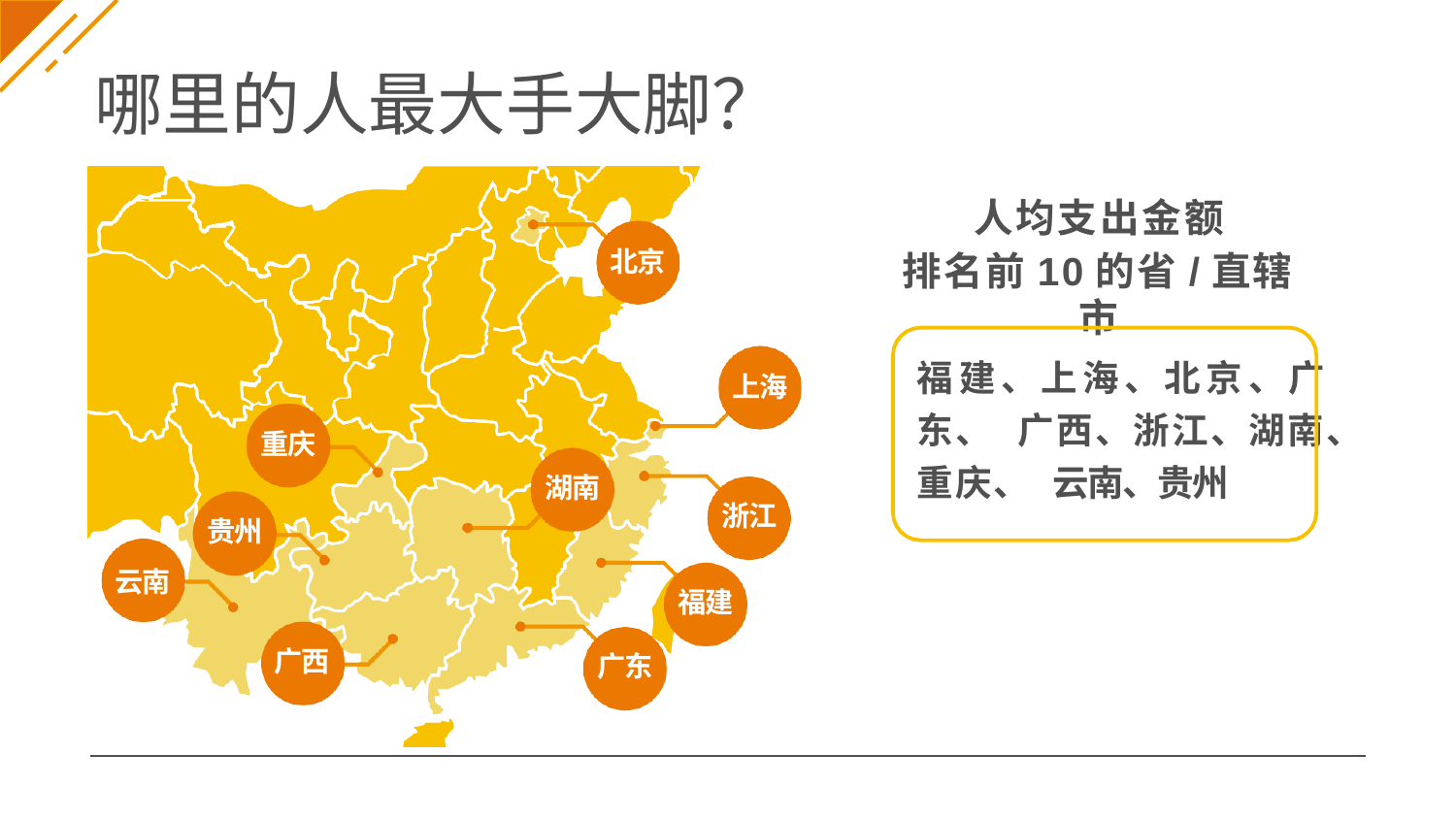

# 哪里的人最大手大脚？

人均支出金额
排名前10的省/直辖市
北京

福建、上海、北京、广东、  广西、浙江、湖南、重庆、  云南、贵州
上海
重庆
湖南
浙江
贵州
云南
福建
广西
广东